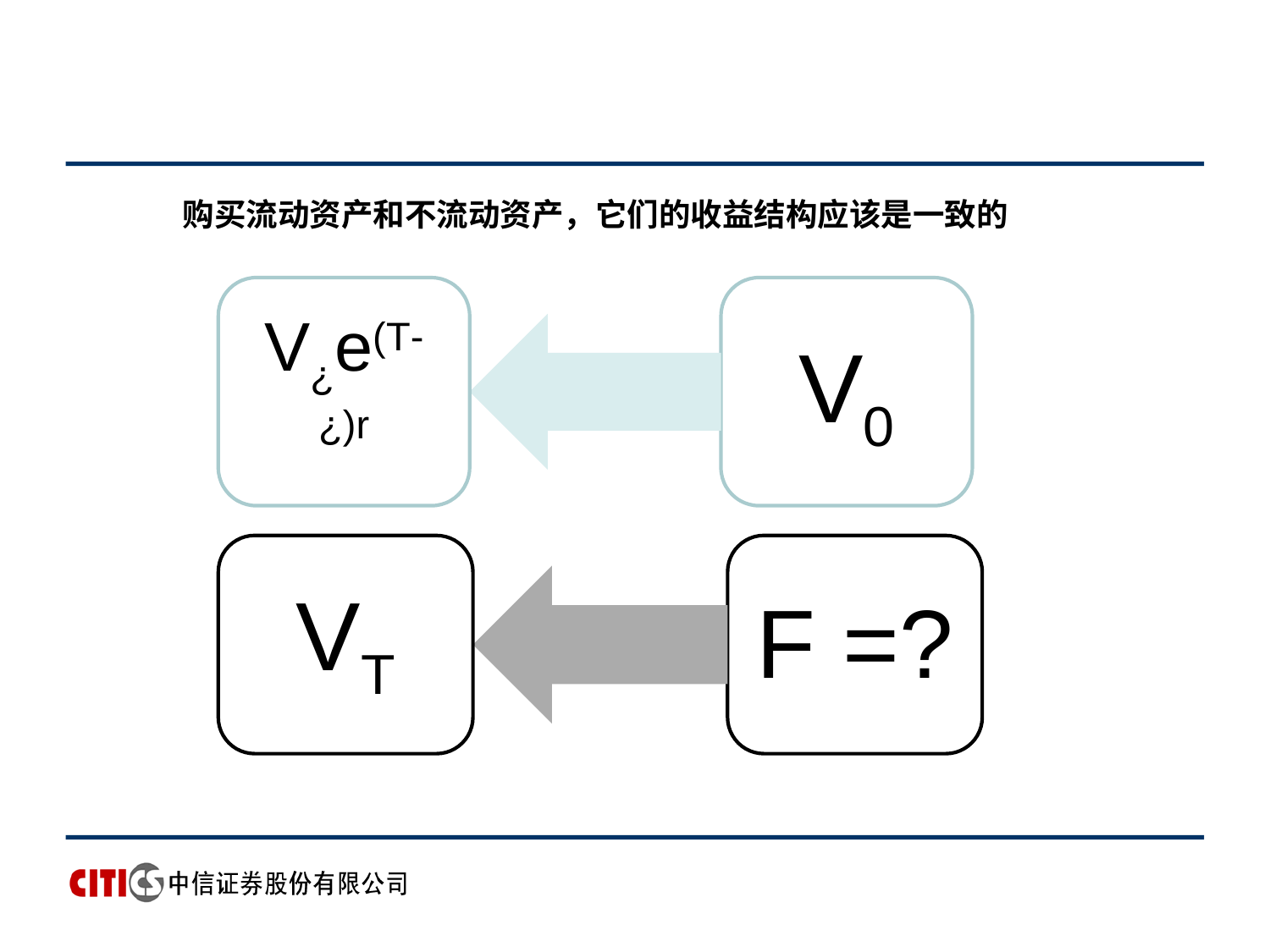

#
购买流动资产和不流动资产，它们的收益结构应该是一致的
V0
V¿e(T-¿)r
F =?
VT